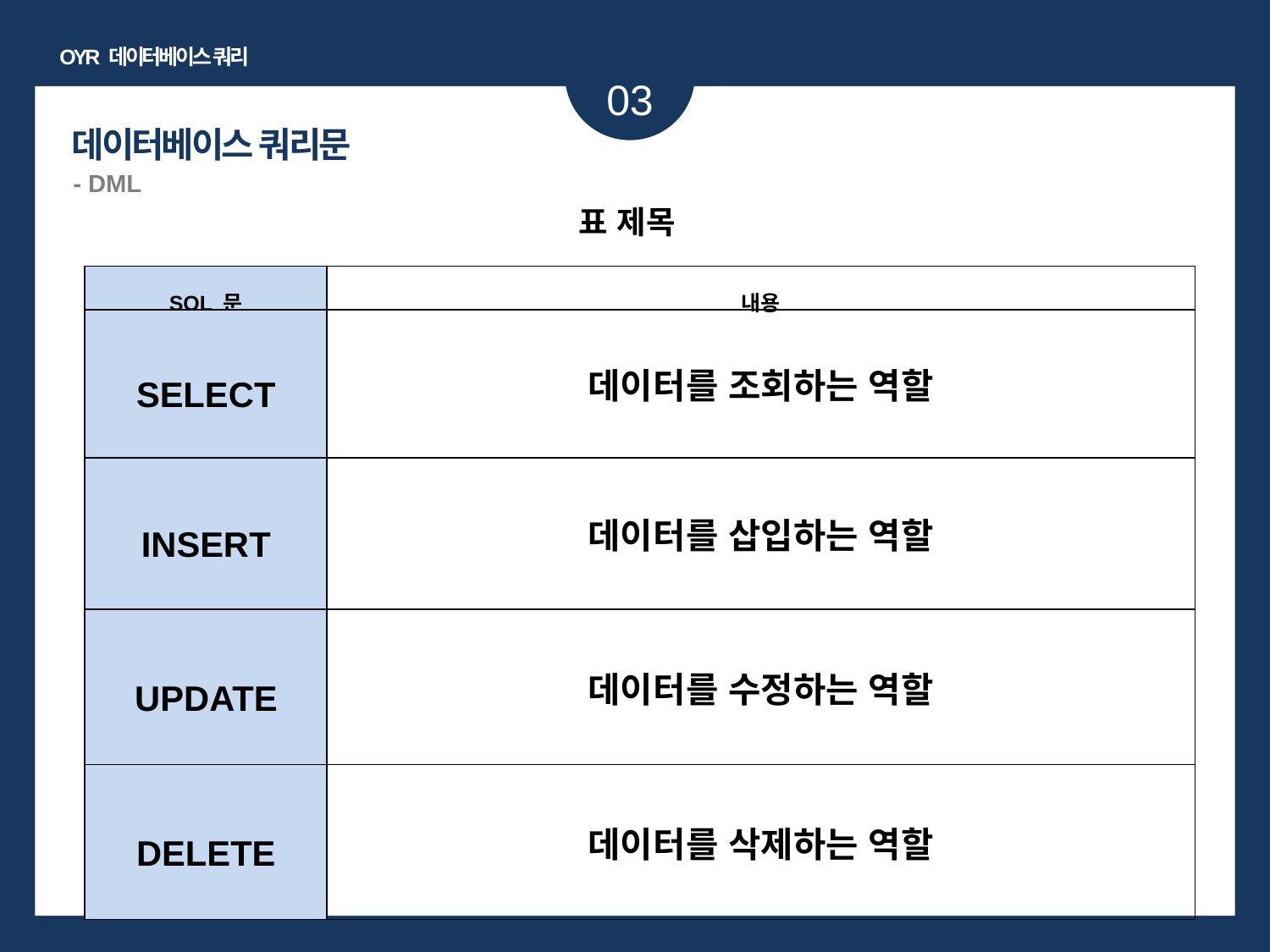

OYR 데이터베이스 쿼리
03

데이터베이스 쿼리문
- DML
표 제목
| SQL 문 | 내용 |
| --- | --- |
| SELECT | 데이터를 조회하는 역할 |
| INSERT | 데이터를 삽입하는 역할 |
| UPDATE | 데이터를 수정하는 역할 |
| DELETE | 데이터를 삭제하는 역할 |